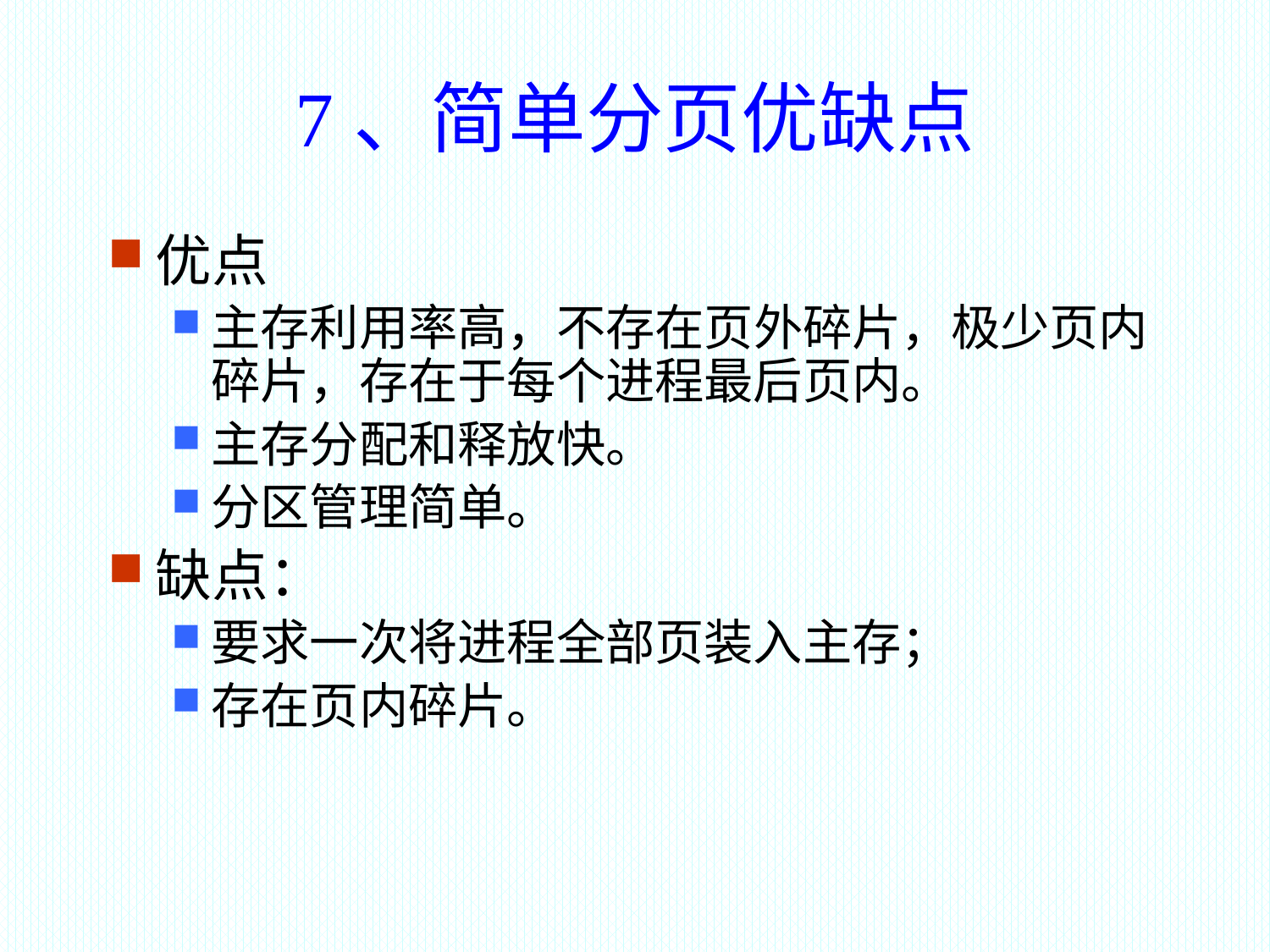

# 7、简单分页优缺点
优点
主存利用率高，不存在页外碎片，极少页内碎片，存在于每个进程最后页内。
主存分配和释放快。
分区管理简单。
缺点：
要求一次将进程全部页装入主存；
存在页内碎片。